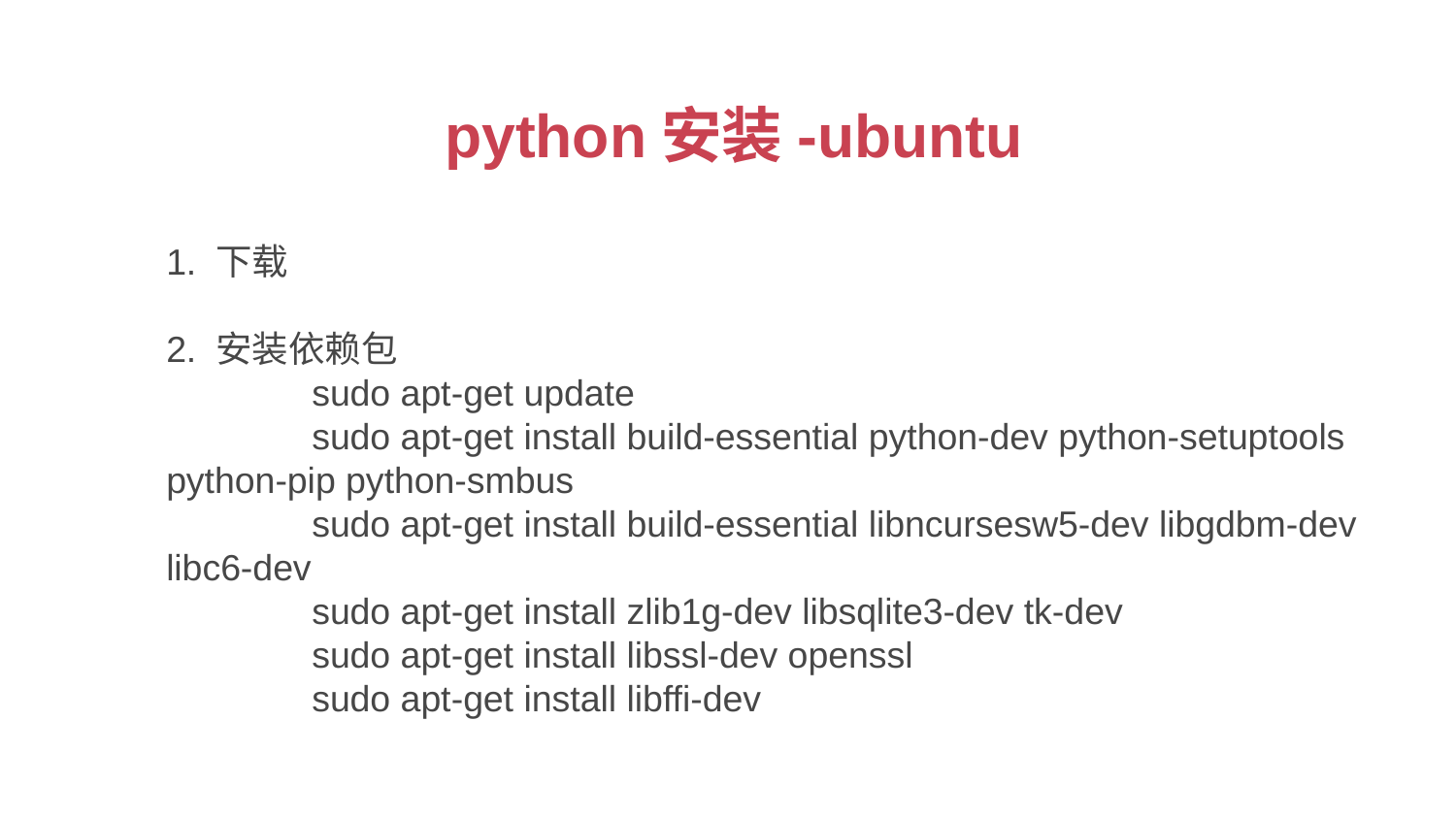

python安装-ubuntu
1. 下载

2. 安装依赖包
	sudo apt-get update
    	sudo apt-get install build-essential python-dev python-setuptools python-pip python-smbus
    	sudo apt-get install build-essential libncursesw5-dev libgdbm-dev libc6-dev
    	sudo apt-get install zlib1g-dev libsqlite3-dev tk-dev
    	sudo apt-get install libssl-dev openssl
    	sudo apt-get install libffi-dev